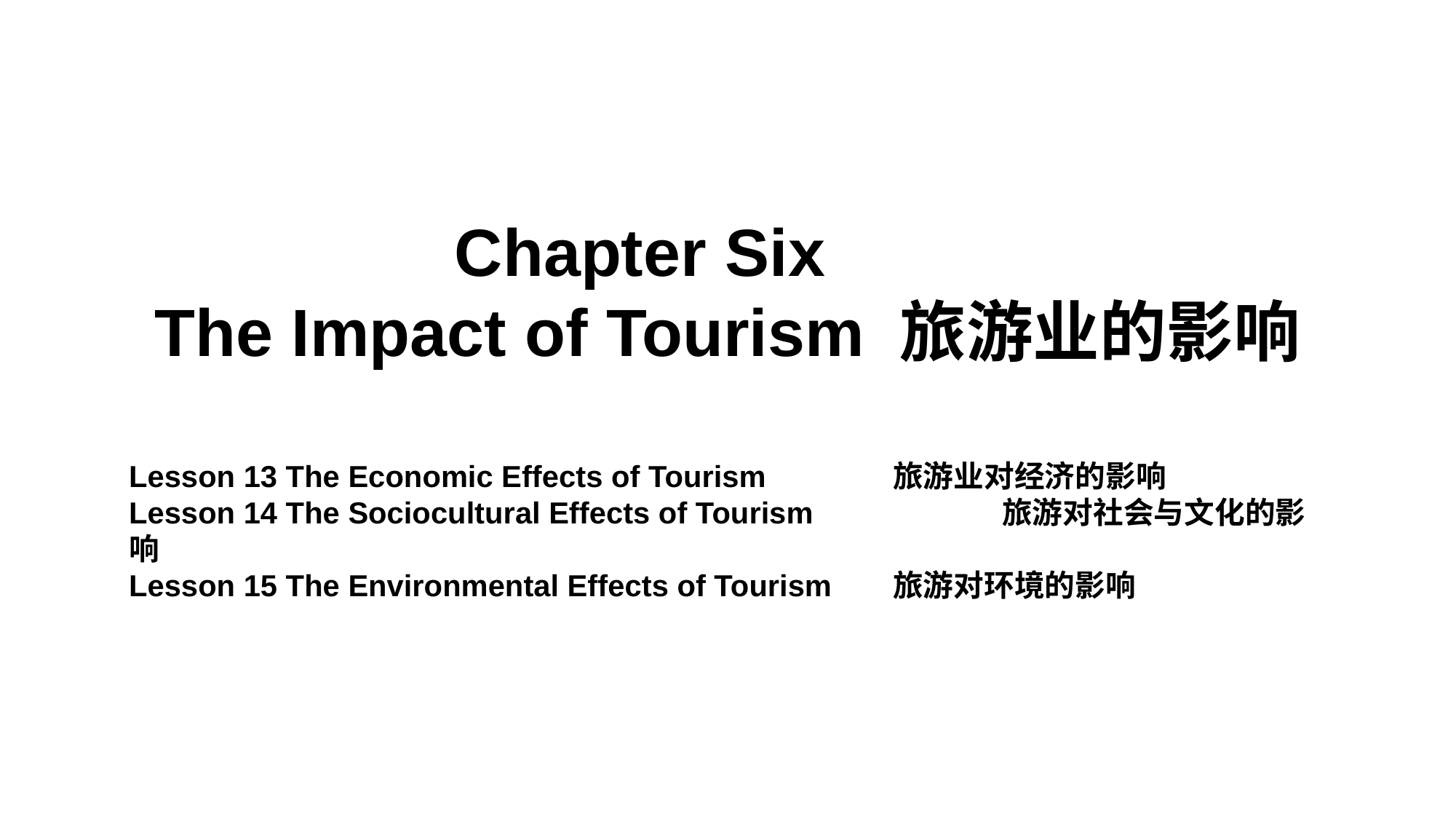

Chapter Six
The Impact of Tourism 旅游业的影响

Lesson 13 The Economic Effects of Tourism		旅游业对经济的影响
Lesson 14 The Sociocultural Effects of Tourism	 	旅游对社会与文化的影响
Lesson 15 The Environmental Effects of Tourism  	旅游对环境的影响